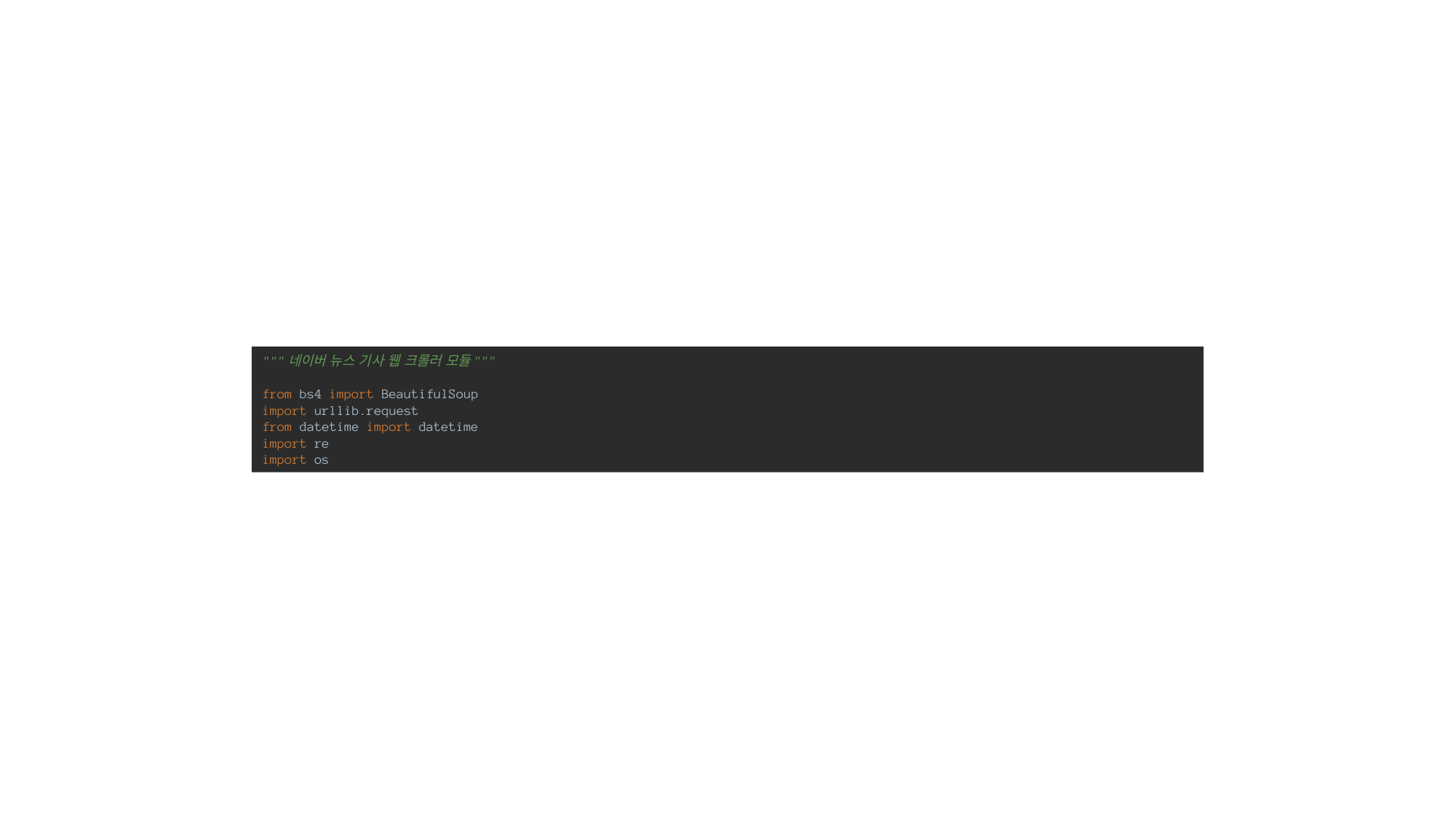

#
"""네이버 뉴스 기사 웹 크롤러 모듈"""
from bs4 import BeautifulSoup
import urllib.request
from datetime import datetime
import re
import os